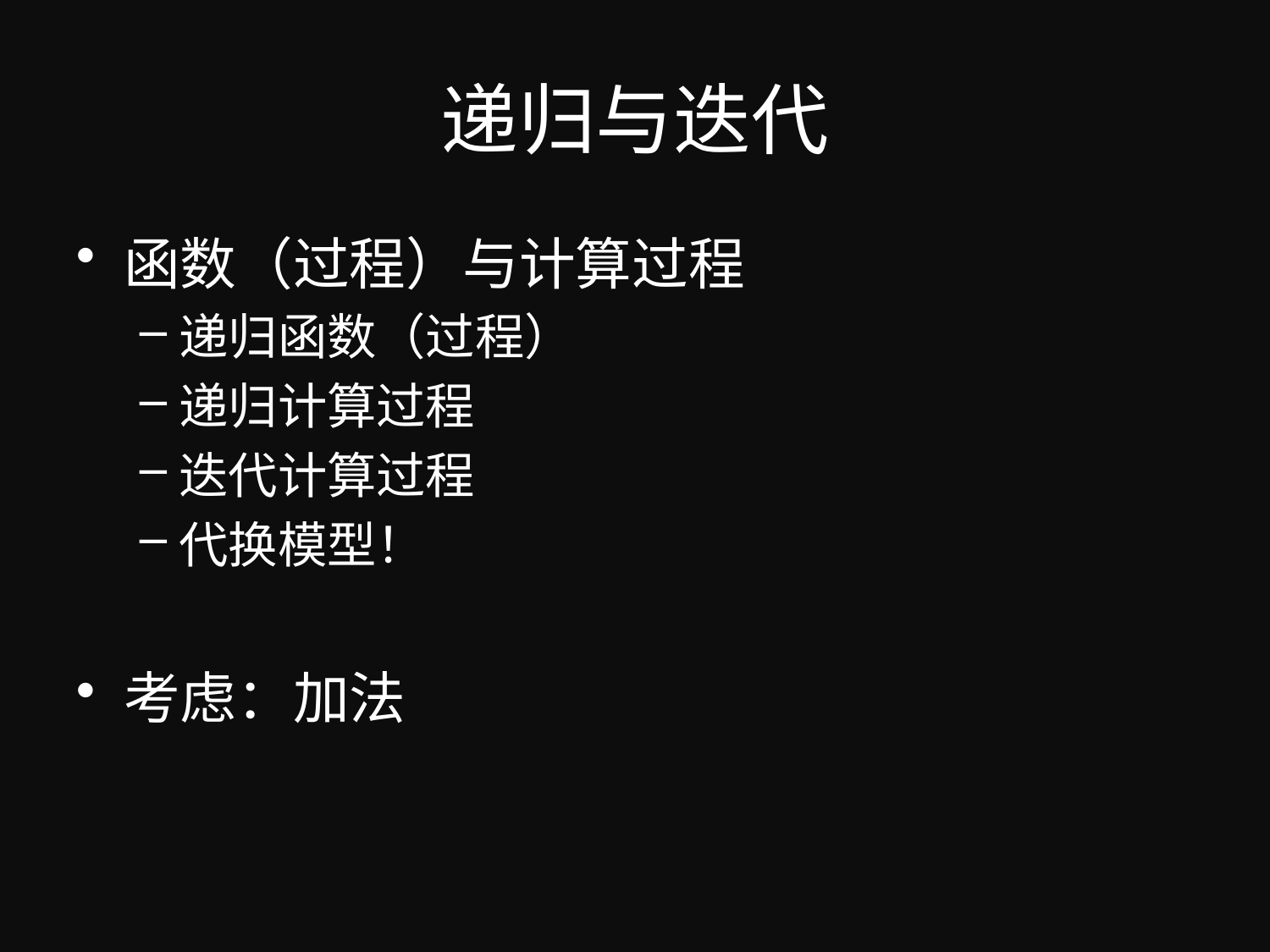

# 递归与迭代
函数（过程）与计算过程
递归函数（过程）
递归计算过程
迭代计算过程
代换模型！

考虑：加法